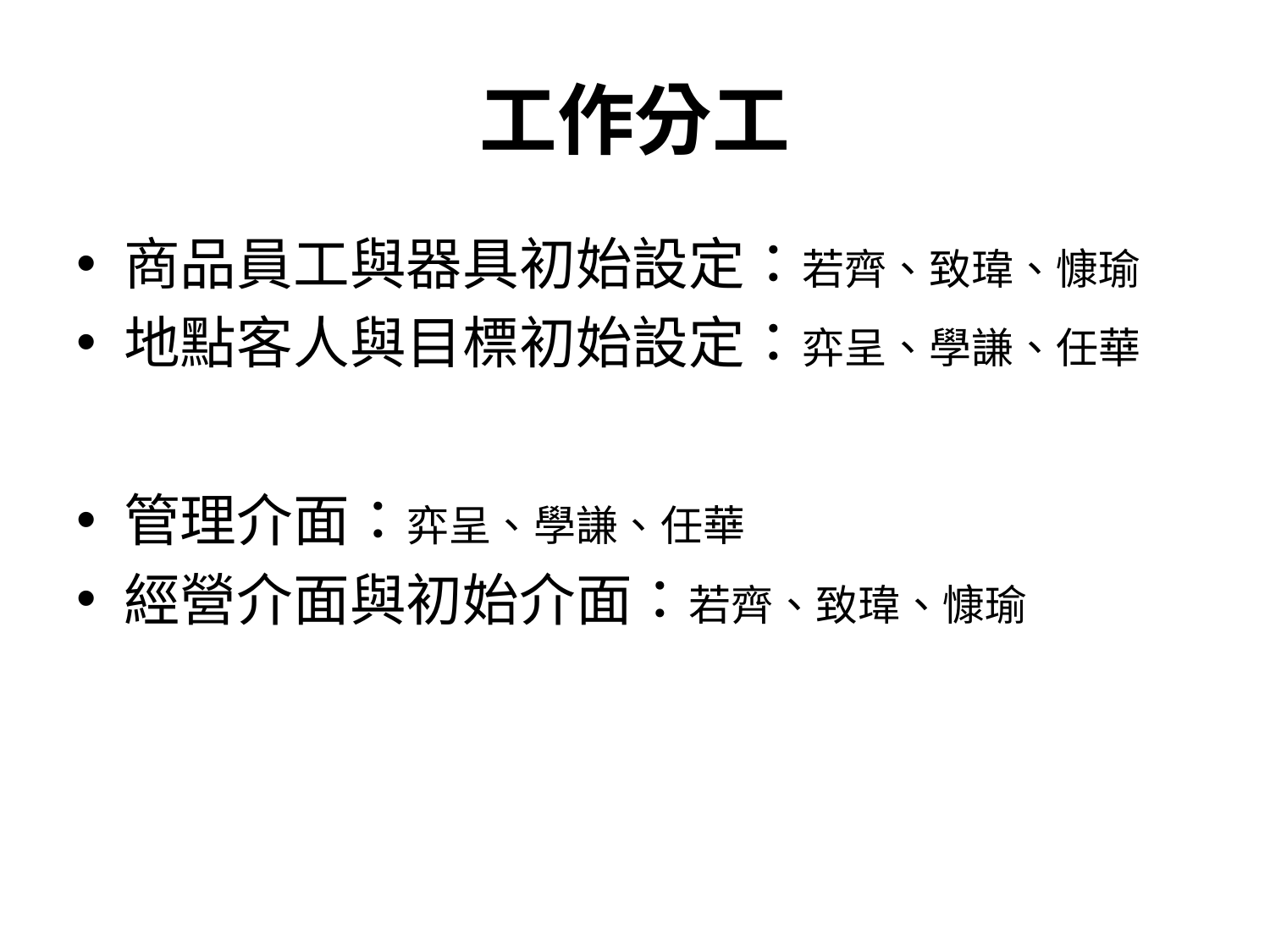

# 工作分工
商品員工與器具初始設定：若齊、致瑋、慷瑜
地點客人與目標初始設定：弈呈、學謙、任華

管理介面：弈呈、學謙、任華
經營介面與初始介面：若齊、致瑋、慷瑜